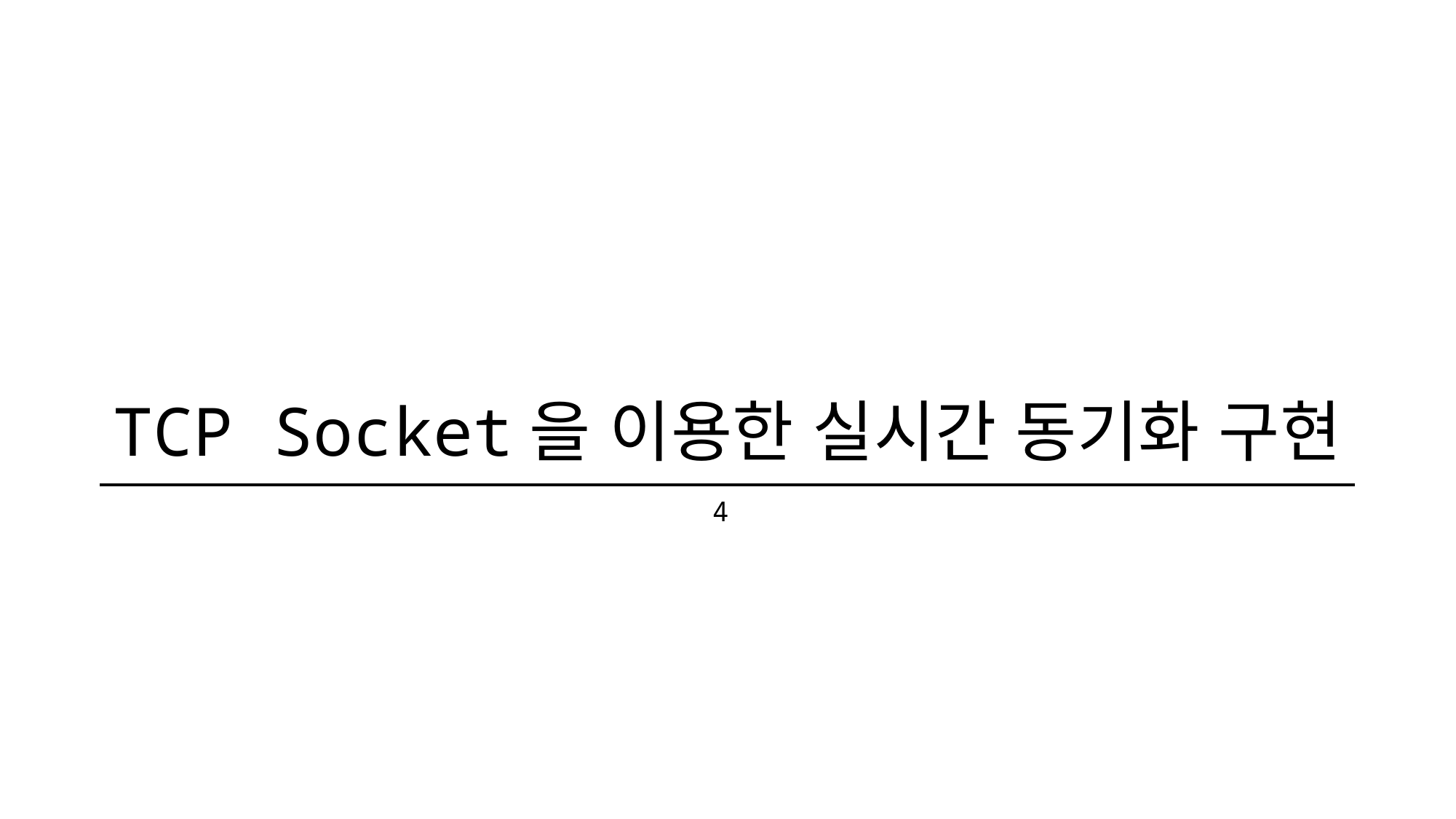

# TCP Socket을 이용한 실시간 동기화 구현
4